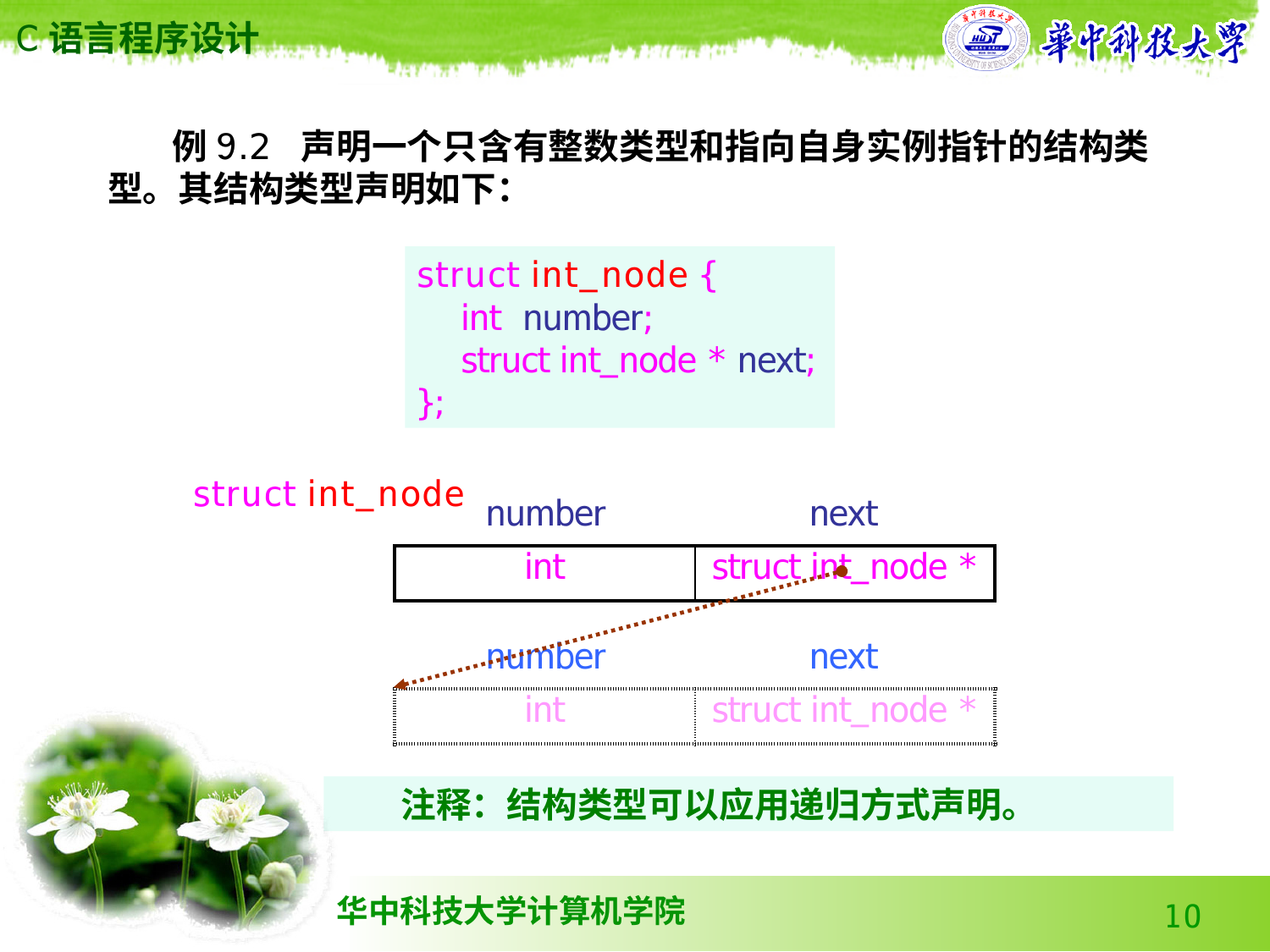

例9.2  声明一个只含有整数类型和指向自身实例指针的结构类型。其结构类型声明如下：
struct int_node {
    int  number;
    struct int_node * next;
};
struct int_node
| number | next |
| --- | --- |
| int | struct int\_node \* |
| --- | --- |

| number | next |
| --- | --- |
| int | struct int\_node \* |
| --- | --- |
       注释：结构类型可以应用递归方式声明。
10